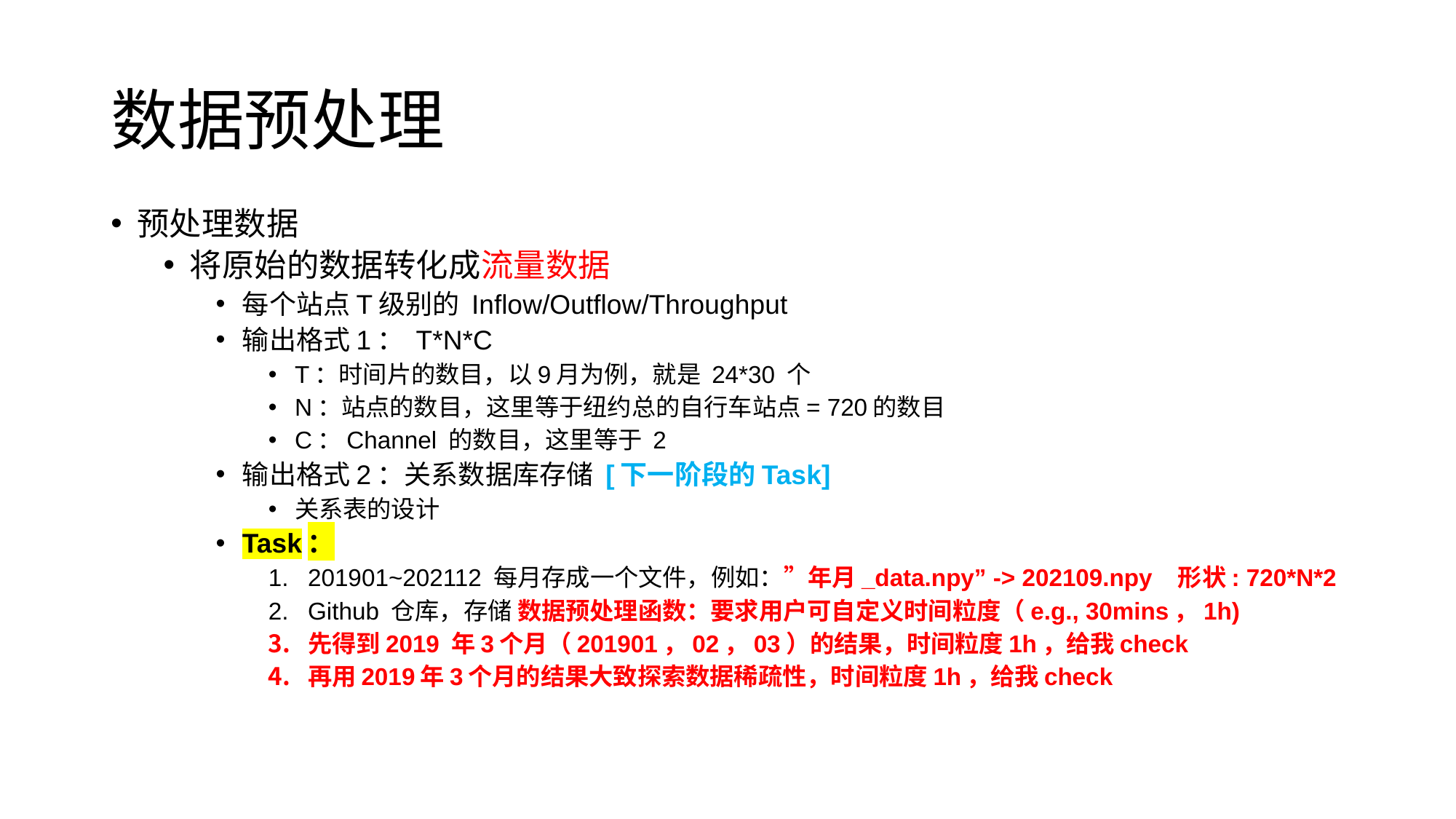

# 数据预处理
预处理数据
将原始的数据转化成流量数据
每个站点T级别的 Inflow/Outflow/Throughput
输出格式1： T*N*C
T：时间片的数目，以9月为例，就是 24*30 个
N：站点的数目，这里等于纽约总的自行车站点= 720的数目
C：Channel 的数目，这里等于 2
输出格式2：关系数据库存储 [下一阶段的Task]
关系表的设计
Task：
201901~202112 每月存成一个文件，例如：”年月_data.npy” -> 202109.npy   形状: 720*N*2
Github 仓库，存储 数据预处理函数：要求用户可自定义时间粒度（e.g., 30mins，1h)
先得到2019 年3个月（201901，02，03）的结果，时间粒度1h，给我check
再用2019年3个月的结果大致探索数据稀疏性，时间粒度1h，给我check